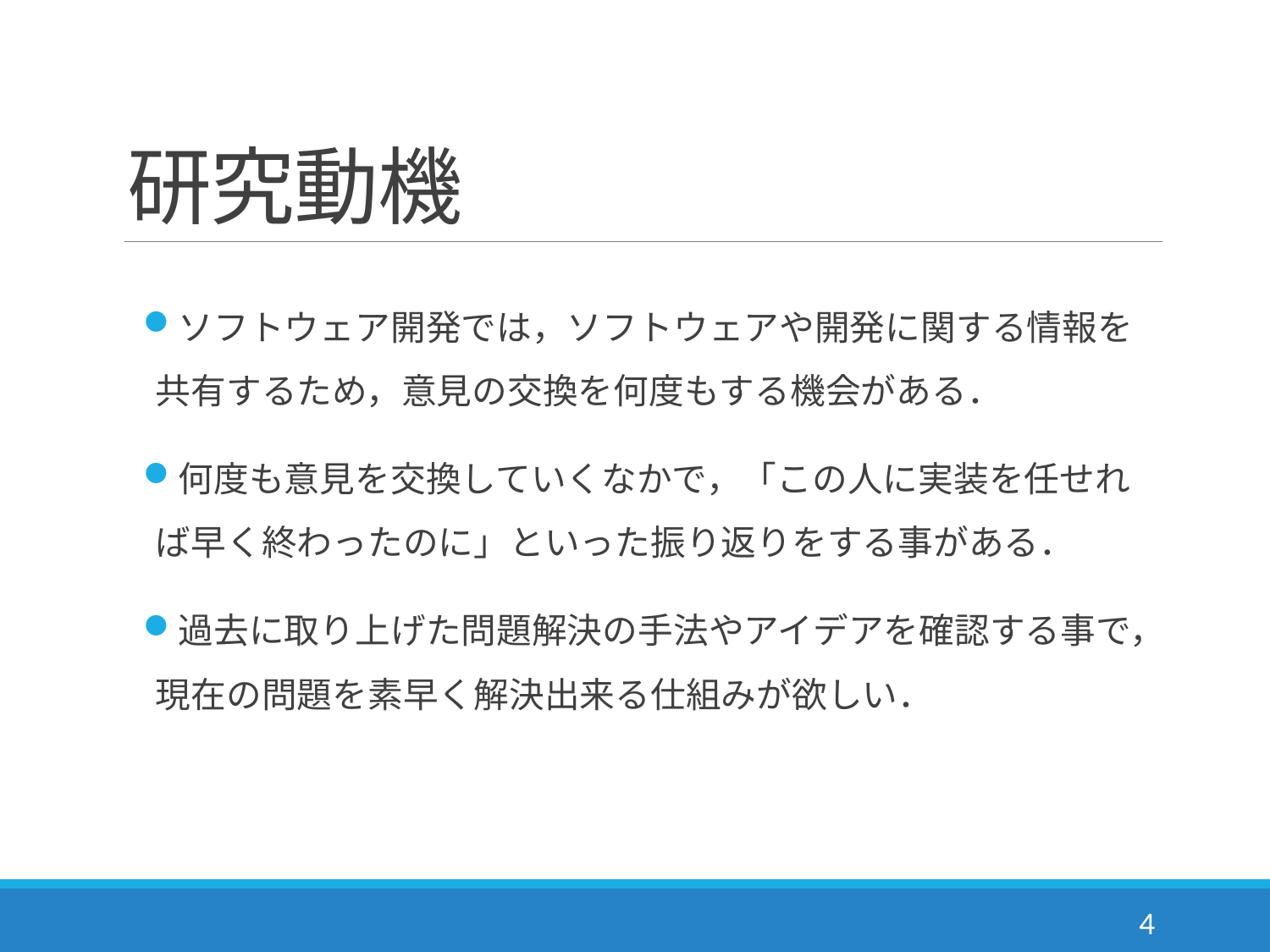

# 研究動機
ソフトウェア開発では，ソフトウェアや開発に関する情報を共有するため，意見の交換を何度もする機会がある．
何度も意見を交換していくなかで，「この人に実装を任せれば早く終わったのに」といった振り返りをする事がある．
過去に取り上げた問題解決の手法やアイデアを確認する事で，現在の問題を素早く解決出来る仕組みが欲しい．
4